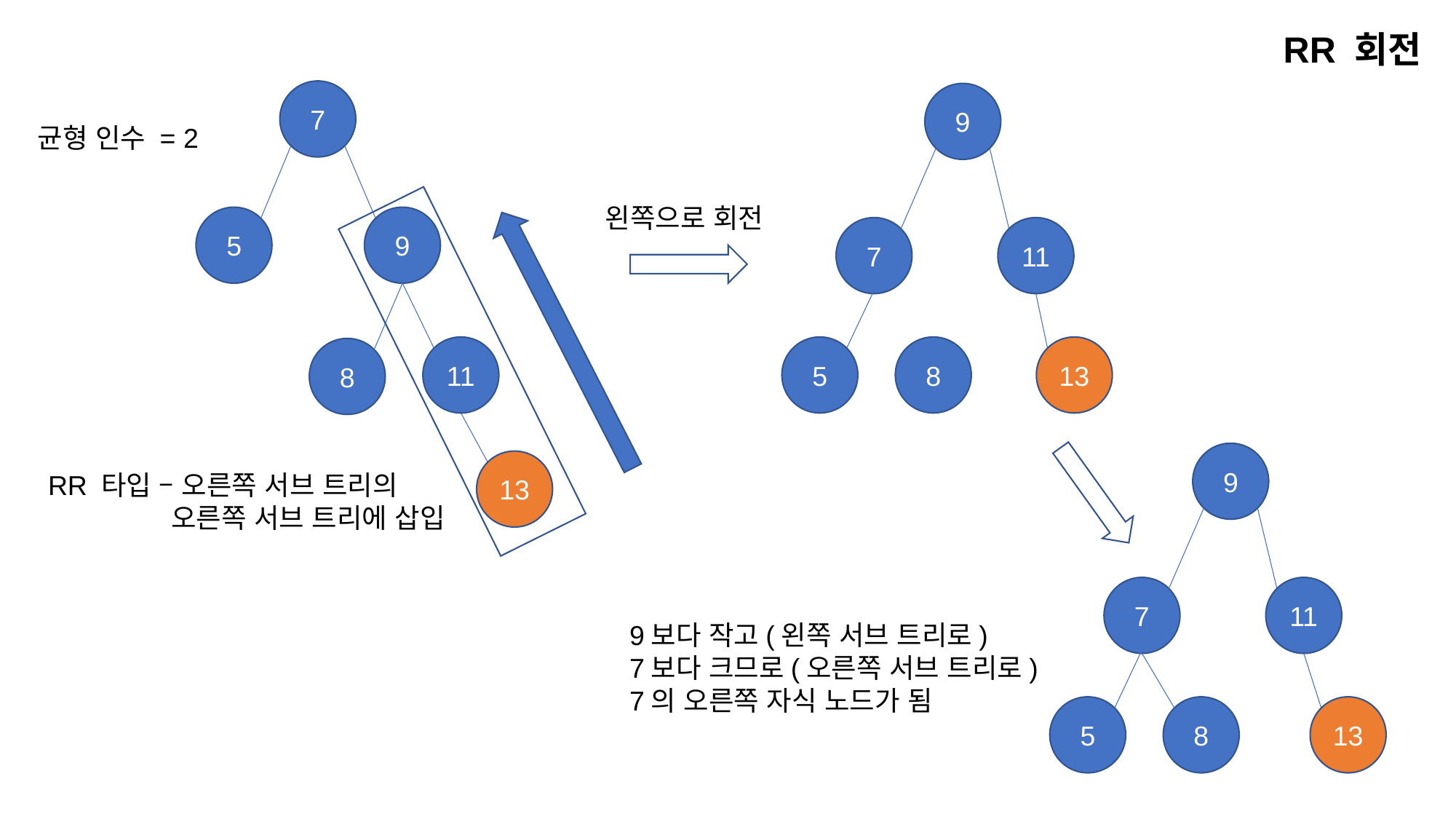

RR 회전
7
9
5
11
8
13
9
균형 인수 = 2

왼쪽으로 회전
7
11

13
5
8
9
RR 타입 – 오른쪽 서브 트리의
	 오른쪽 서브 트리에 삽입

7
11
9보다 작고(왼쪽 서브 트리로)
7보다 크므로(오른쪽 서브 트리로)
7의 오른쪽 자식 노드가 됨
13
5
8